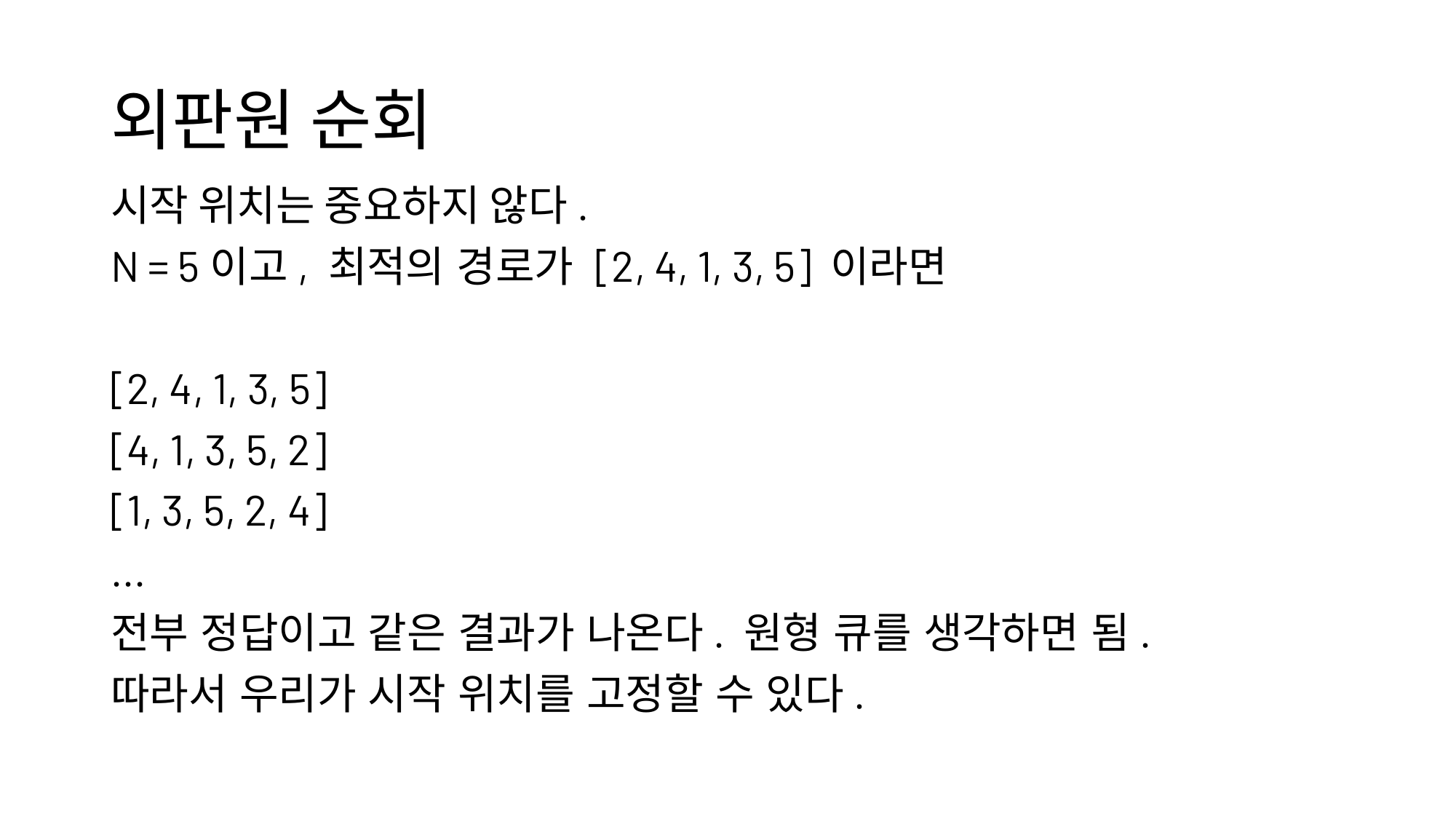

# 외판원 순회
시작 위치는 중요하지 않다.
N = 5이고, 최적의 경로가 [2, 4, 1, 3, 5] 이라면

[2, 4, 1, 3, 5]
[4, 1, 3, 5, 2]
[1, 3, 5, 2, 4]
...
전부 정답이고 같은 결과가 나온다. 원형 큐를 생각하면 됨.
따라서 우리가 시작 위치를 고정할 수 있다.